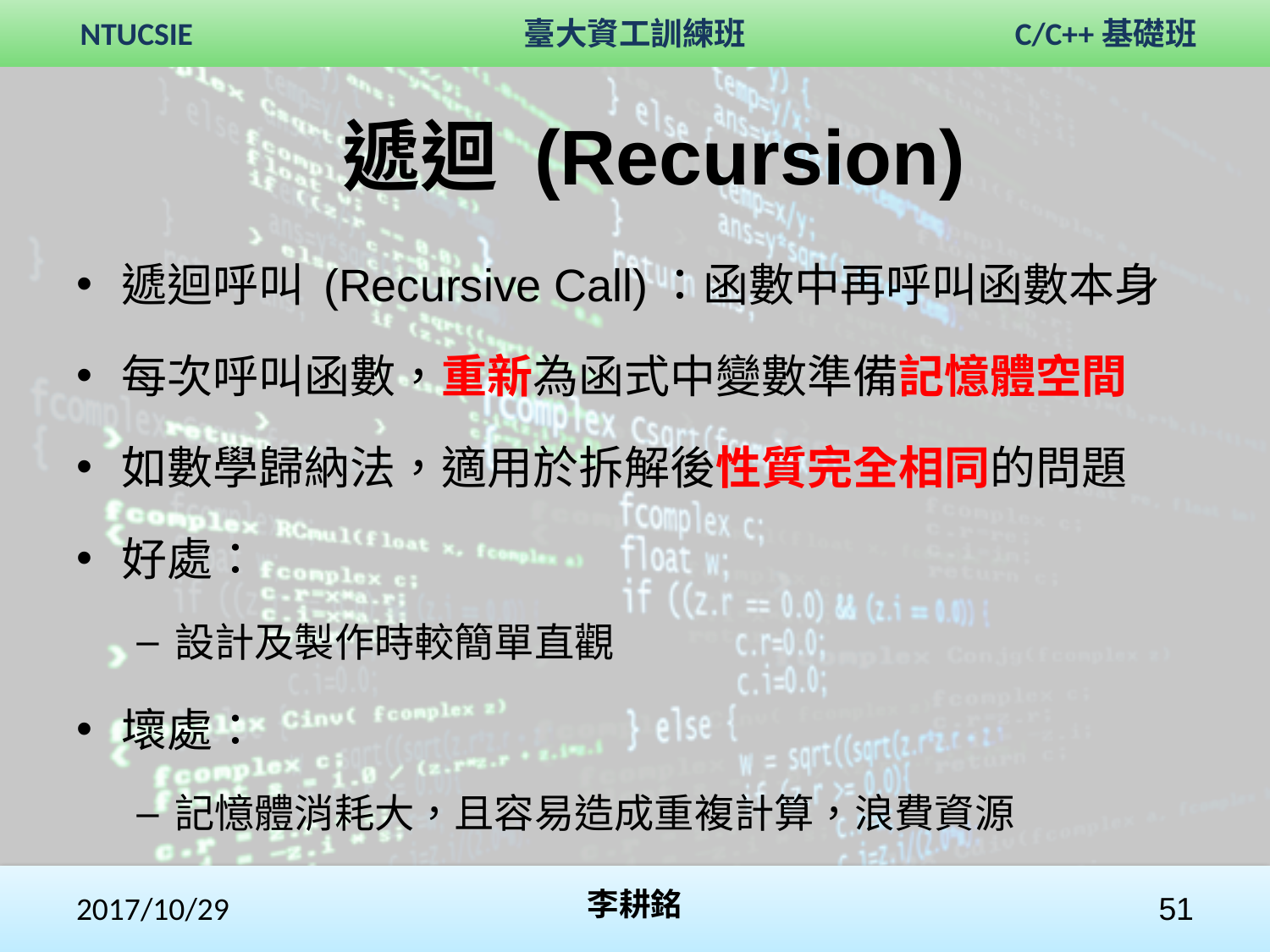

# 遞迴 (Recursion)
遞迴呼叫 (Recursive Call)：函數中再呼叫函數本身
每次呼叫函數，重新為函式中變數準備記憶體空間
如數學歸納法，適用於拆解後性質完全相同的問題
好處：
設計及製作時較簡單直觀
壞處：
記憶體消耗大，且容易造成重複計算，浪費資源
2017/10/29
李耕銘
51